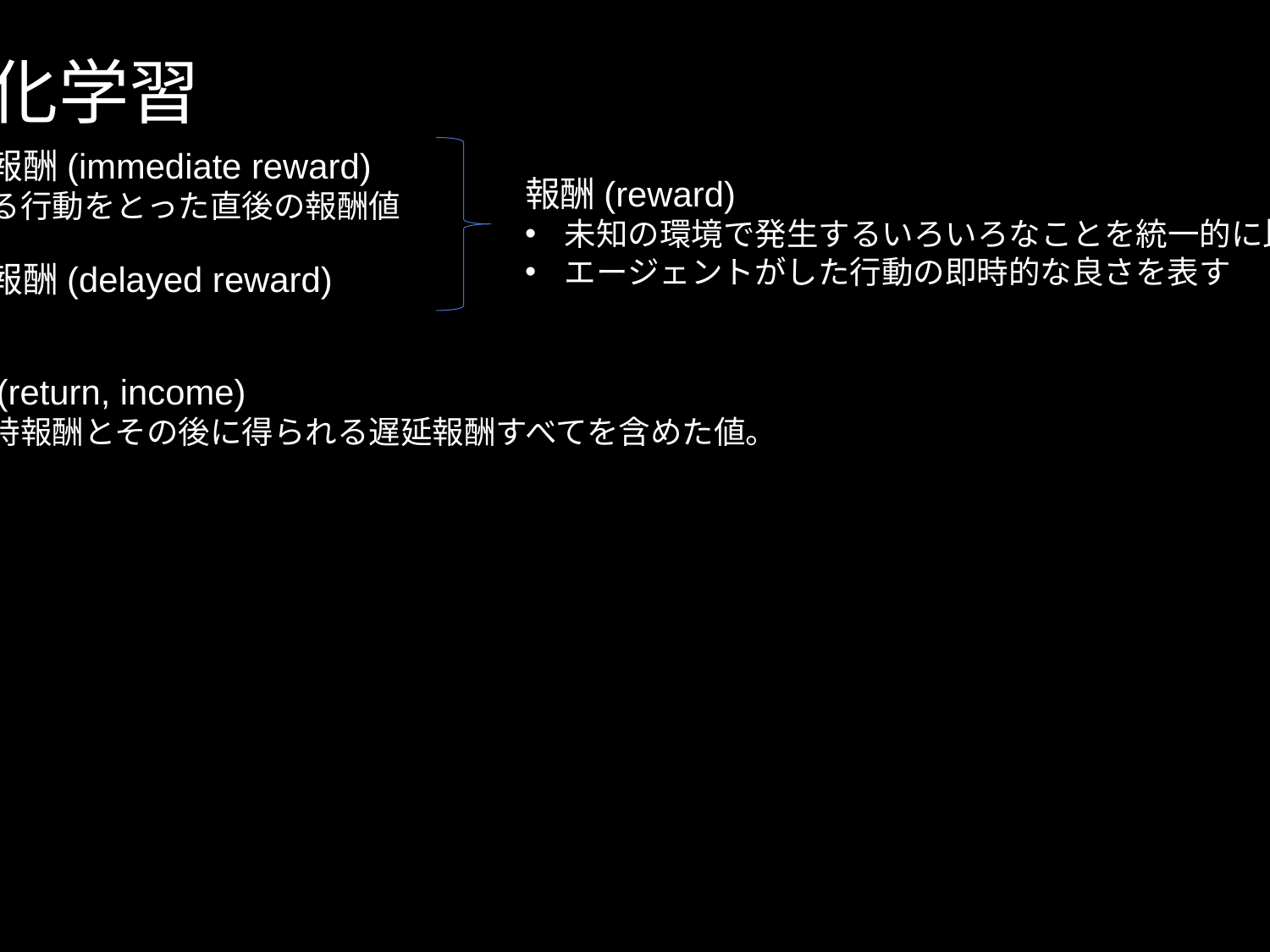

# 強化学習
即時報酬(immediate reward)
ある行動をとった直後の報酬値

報酬(reward)
未知の環境で発生するいろいろなことを統一的に比較する指標
エージェントがした行動の即時的な良さを表す
遅延報酬(delayed reward)
収益(return, income)
即時報酬とその後に得られる遅延報酬すべてを含めた値。